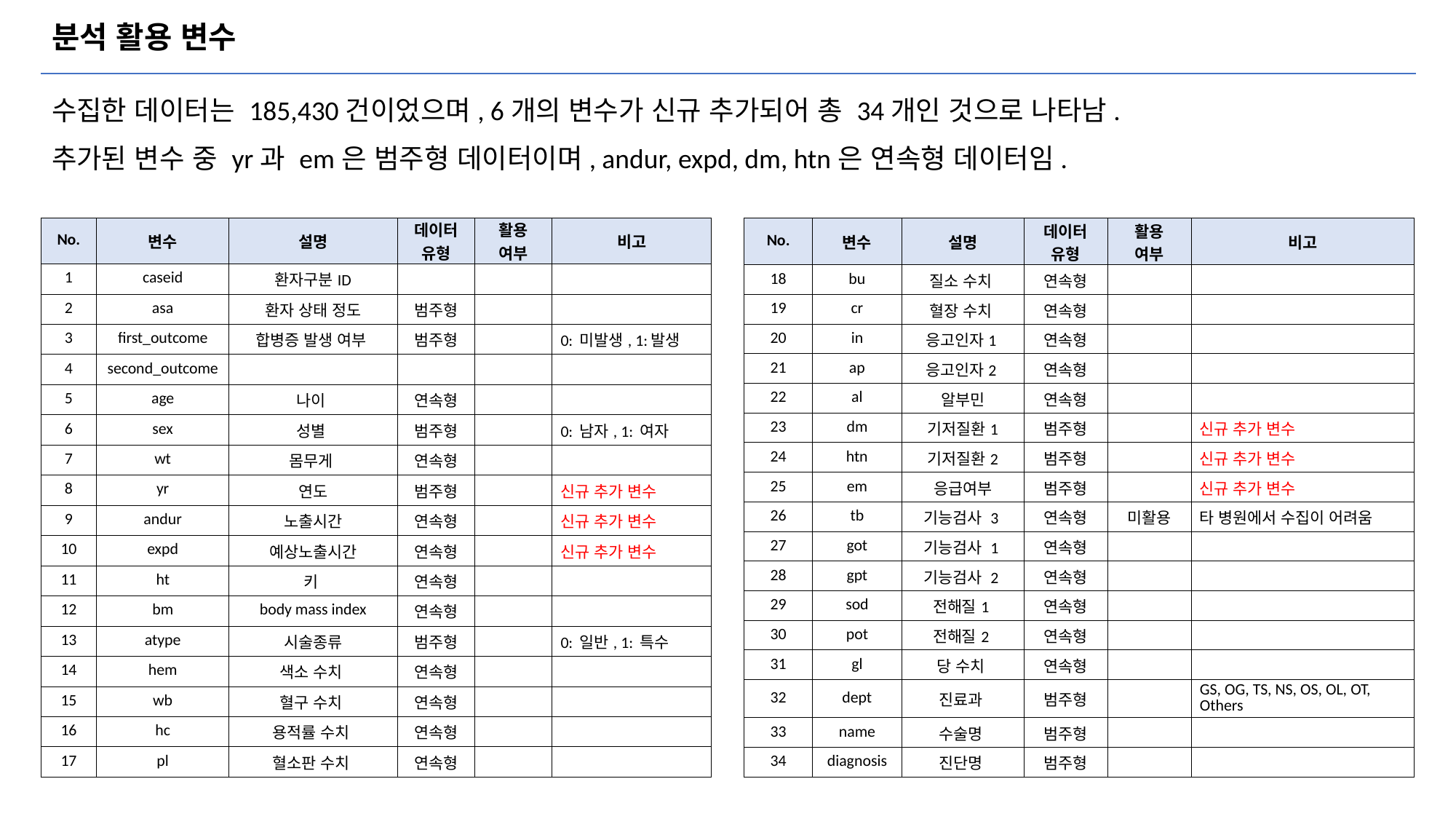

# 분석 활용 변수
수집한 데이터는 185,430건이었으며, 6개의 변수가 신규 추가되어 총 34개인 것으로 나타남.
추가된 변수 중 yr과 em은 범주형 데이터이며, andur, expd, dm, htn은 연속형 데이터임.
| No. | 변수 | 설명 | 데이터 유형 | 활용 여부 | 비고 |
| --- | --- | --- | --- | --- | --- |
| 1 | caseid | 환자구분ID |  |  |  |
| 2 | asa | 환자 상태 정도 | 범주형 |  |  |
| 3 | first\_outcome | 합병증 발생 여부 | 범주형 |  | 0: 미발생, 1:발생 |
| 4 | second\_outcome |  |  |  |  |
| 5 | age | 나이 | 연속형 |  |  |
| 6 | sex | 성별 | 범주형 |  | 0: 남자, 1: 여자 |
| 7 | wt | 몸무게 | 연속형 |  |  |
| 8 | yr | 연도 | 범주형 |  | 신규 추가 변수 |
| 9 | andur | 노출시간 | 연속형 |  | 신규 추가 변수 |
| 10 | expd | 예상노출시간 | 연속형 |  | 신규 추가 변수 |
| 11 | ht | 키 | 연속형 |  |  |
| 12 | bm | body mass index | 연속형 |  |  |
| 13 | atype | 시술종류 | 범주형 |  | 0: 일반, 1: 특수 |
| 14 | hem | 색소 수치 | 연속형 |  |  |
| 15 | wb | 혈구 수치 | 연속형 |  |  |
| 16 | hc | 용적률 수치 | 연속형 |  |  |
| 17 | pl | 혈소판 수치 | 연속형 |  |  |
| No. | 변수 | 설명 | 데이터 유형 | 활용 여부 | 비고 |
| --- | --- | --- | --- | --- | --- |
| 18 | bu | 질소 수치 | 연속형 |  |  |
| 19 | cr | 혈장 수치 | 연속형 |  |  |
| 20 | in | 응고인자1 | 연속형 |  |  |
| 21 | ap | 응고인자2 | 연속형 |  |  |
| 22 | al | 알부민 | 연속형 |  |  |
| 23 | dm | 기저질환1 | 범주형 |  | 신규 추가 변수 |
| 24 | htn | 기저질환2 | 범주형 |  | 신규 추가 변수 |
| 25 | em | 응급여부 | 범주형 |  | 신규 추가 변수 |
| 26 | tb | 기능검사 3 | 연속형 | 미활용 | 타 병원에서 수집이 어려움 |
| 27 | got | 기능검사 1 | 연속형 |  |  |
| 28 | gpt | 기능검사 2 | 연속형 |  |  |
| 29 | sod | 전해질1 | 연속형 |  |  |
| 30 | pot | 전해질2 | 연속형 |  |  |
| 31 | gl | 당 수치 | 연속형 |  |  |
| 32 | dept | 진료과 | 범주형 |  | GS, OG, TS, NS, OS, OL, OT, Others |
| 33 | name | 수술명 | 범주형 |  |  |
| 34 | diagnosis | 진단명 | 범주형 |  |  |